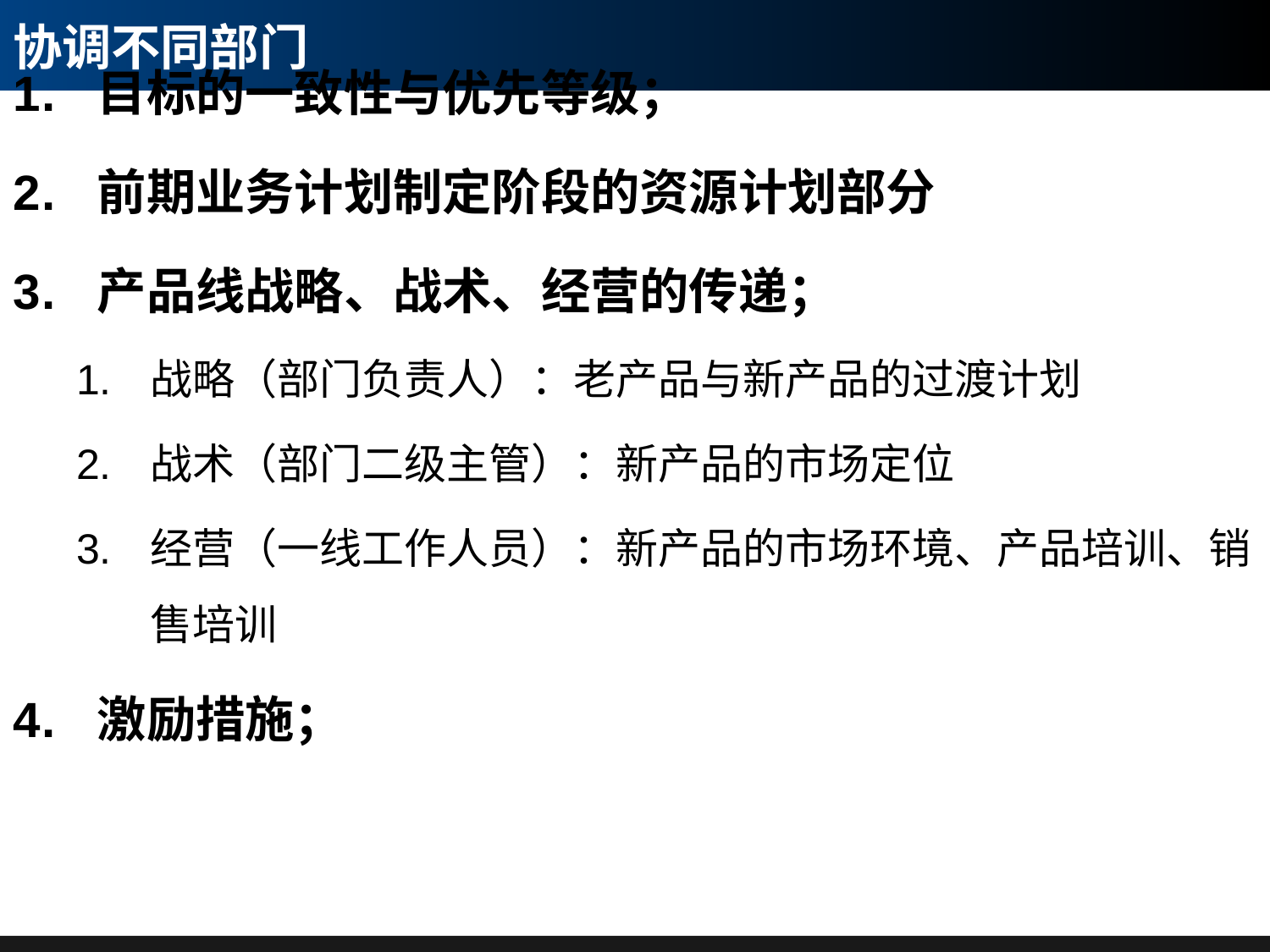

# 协调不同部门
目标的一致性与优先等级；
前期业务计划制定阶段的资源计划部分
产品线战略、战术、经营的传递；
战略（部门负责人）：老产品与新产品的过渡计划
战术（部门二级主管）：新产品的市场定位
经营（一线工作人员）：新产品的市场环境、产品培训、销售培训
激励措施；